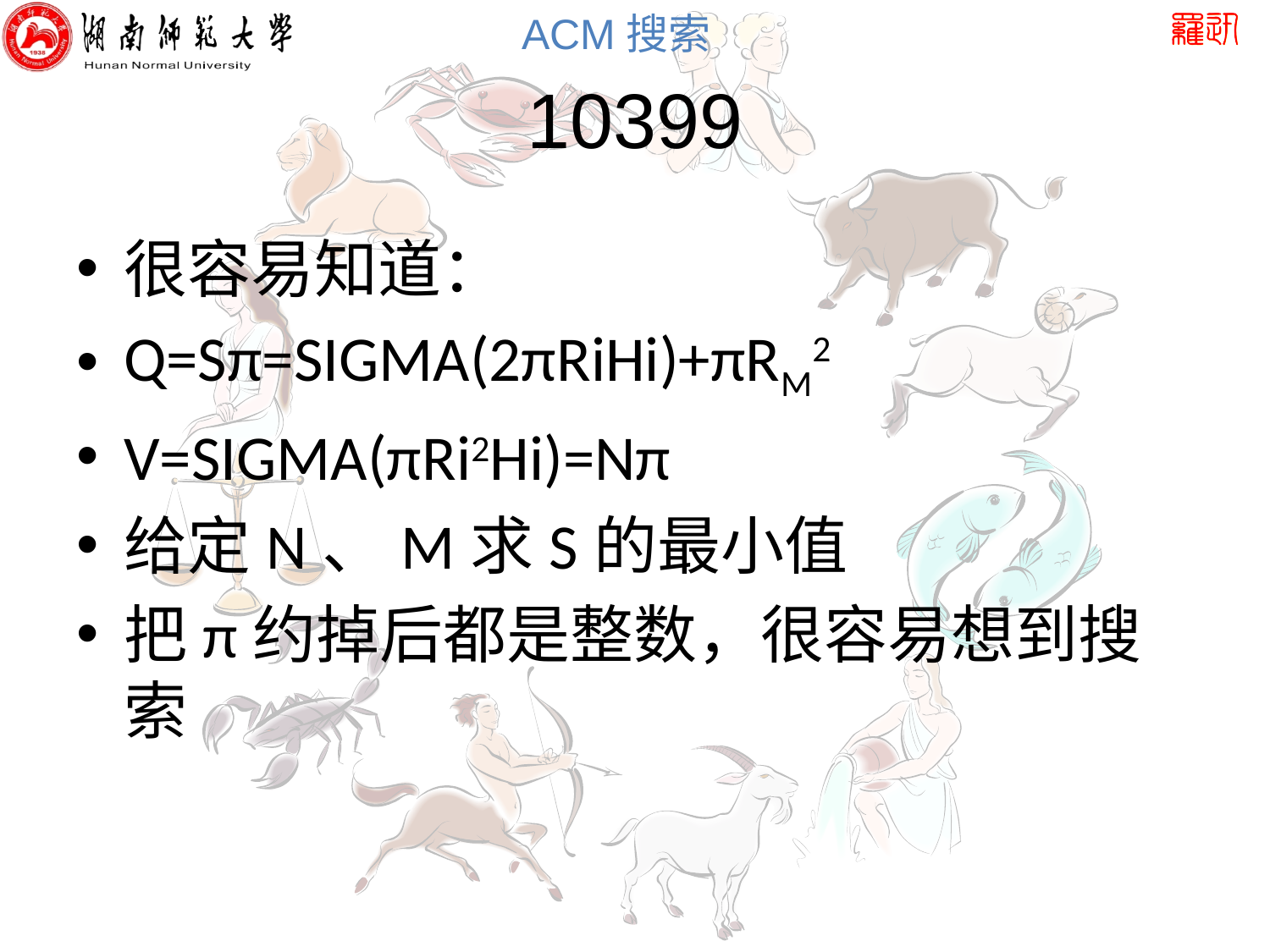

# 10399
很容易知道：
Q=Sπ=SIGMA(2πRiHi)+πRM2
V=SIGMA(πRi2Hi)=Nπ
给定N、M求S的最小值
把π约掉后都是整数，很容易想到搜索